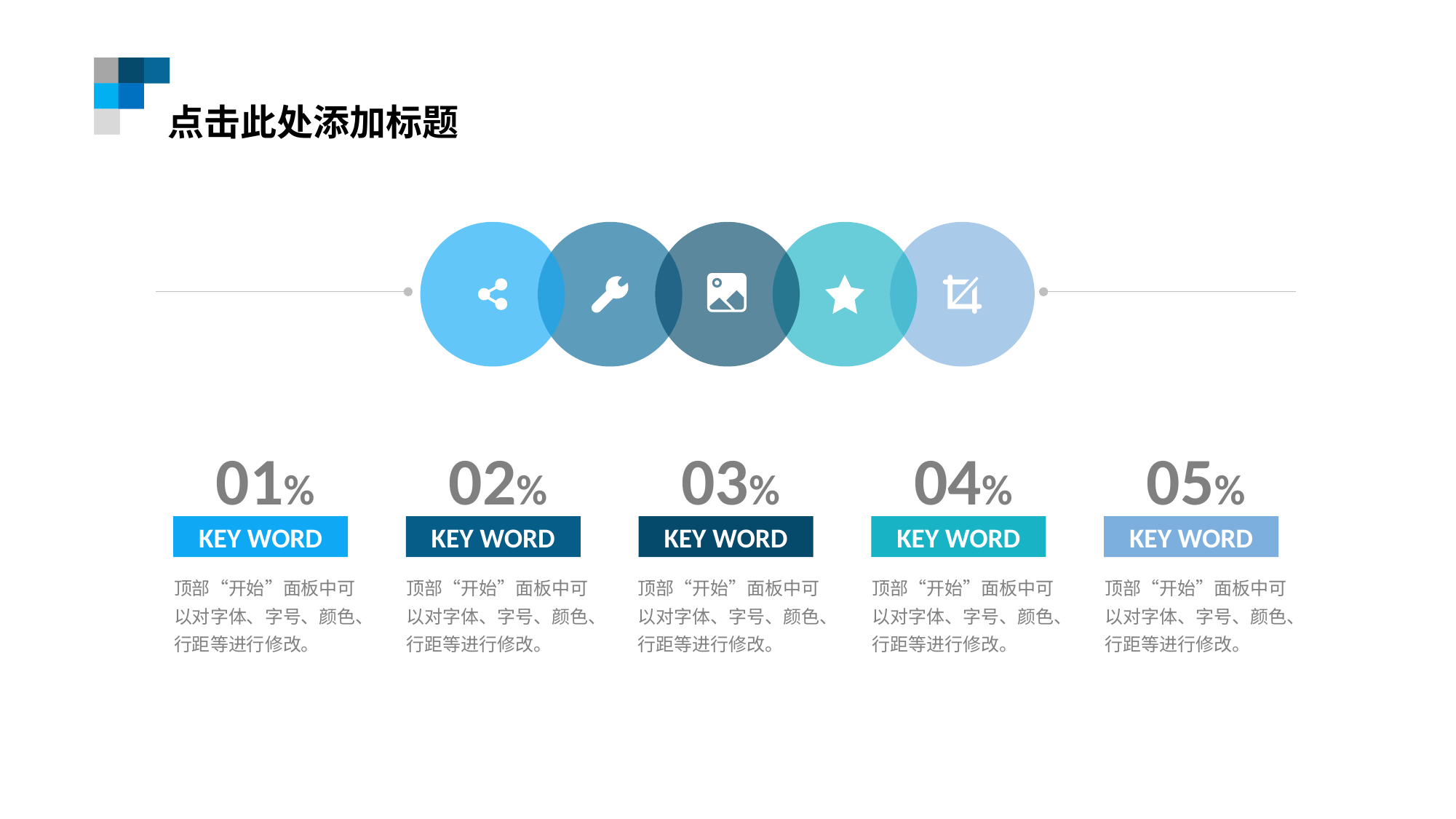

点击此处添加标题

01%
02%
03%
04%
05%
KEY WORD
KEY WORD
KEY WORD
KEY WORD
KEY WORD
顶部“开始”面板中可以对字体、字号、颜色、行距等进行修改。
顶部“开始”面板中可以对字体、字号、颜色、行距等进行修改。
顶部“开始”面板中可以对字体、字号、颜色、行距等进行修改。
顶部“开始”面板中可以对字体、字号、颜色、行距等进行修改。
顶部“开始”面板中可以对字体、字号、颜色、行距等进行修改。